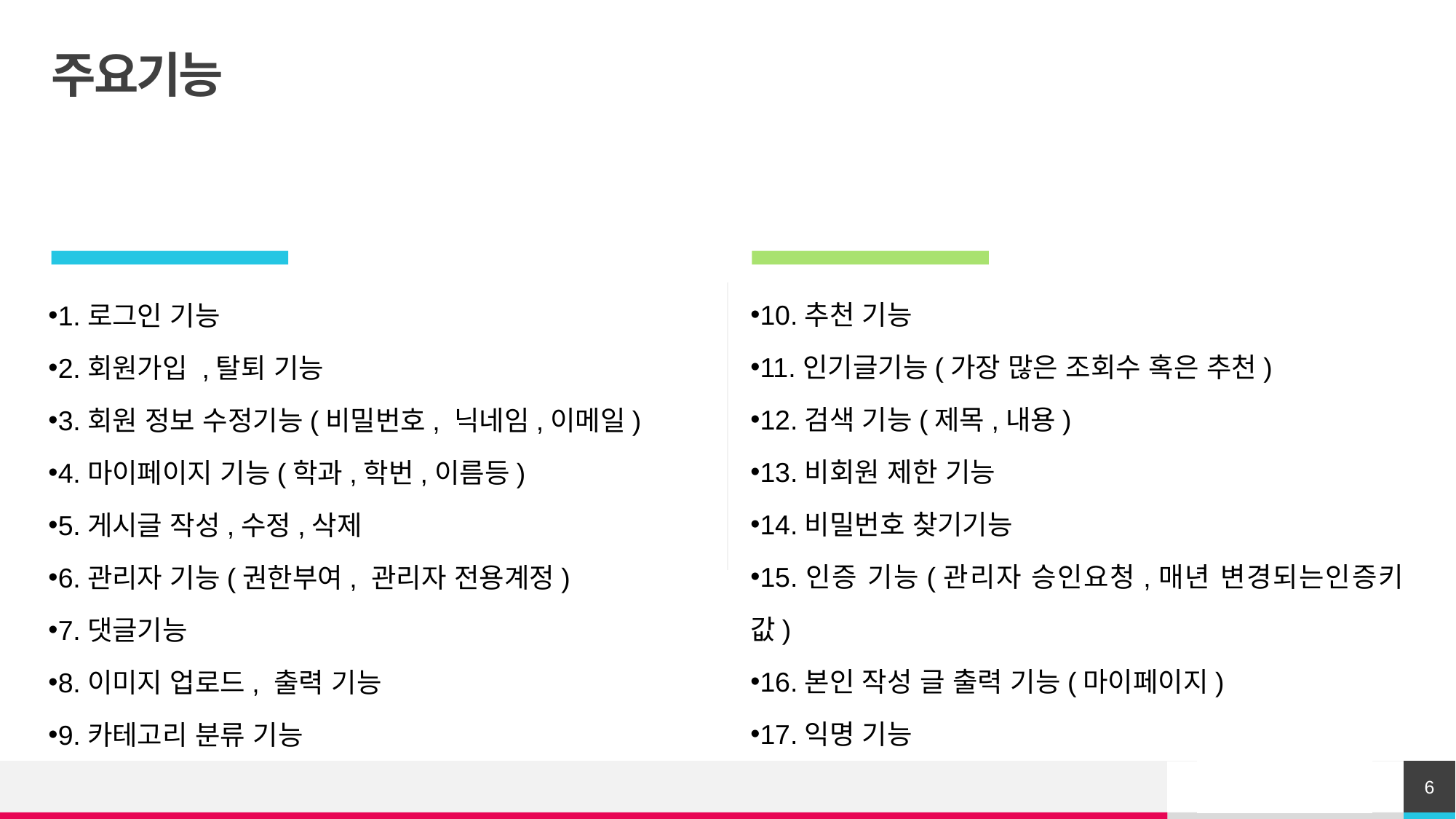

# 주요기능

10.추천 기능
11.인기글기능(가장 많은 조회수 혹은 추천)
12.검색 기능(제목,내용)
13.비회원 제한 기능
14.비밀번호 찾기기능
15.인증 기능(관리자 승인요청,매년 변경되는인증키값)
16.본인 작성 글 출력 기능(마이페이지)
17.익명 기능
1.로그인 기능
2.회원가입 ,탈퇴 기능
3.회원 정보 수정기능(비밀번호, 닉네임,이메일)
4.마이페이지 기능(학과,학번,이름등)
5.게시글 작성,수정,삭제
6.관리자 기능(권한부여, 관리자 전용계정)
7.댓글기능
8.이미지 업로드, 출력 기능
9.카테고리 분류 기능

6